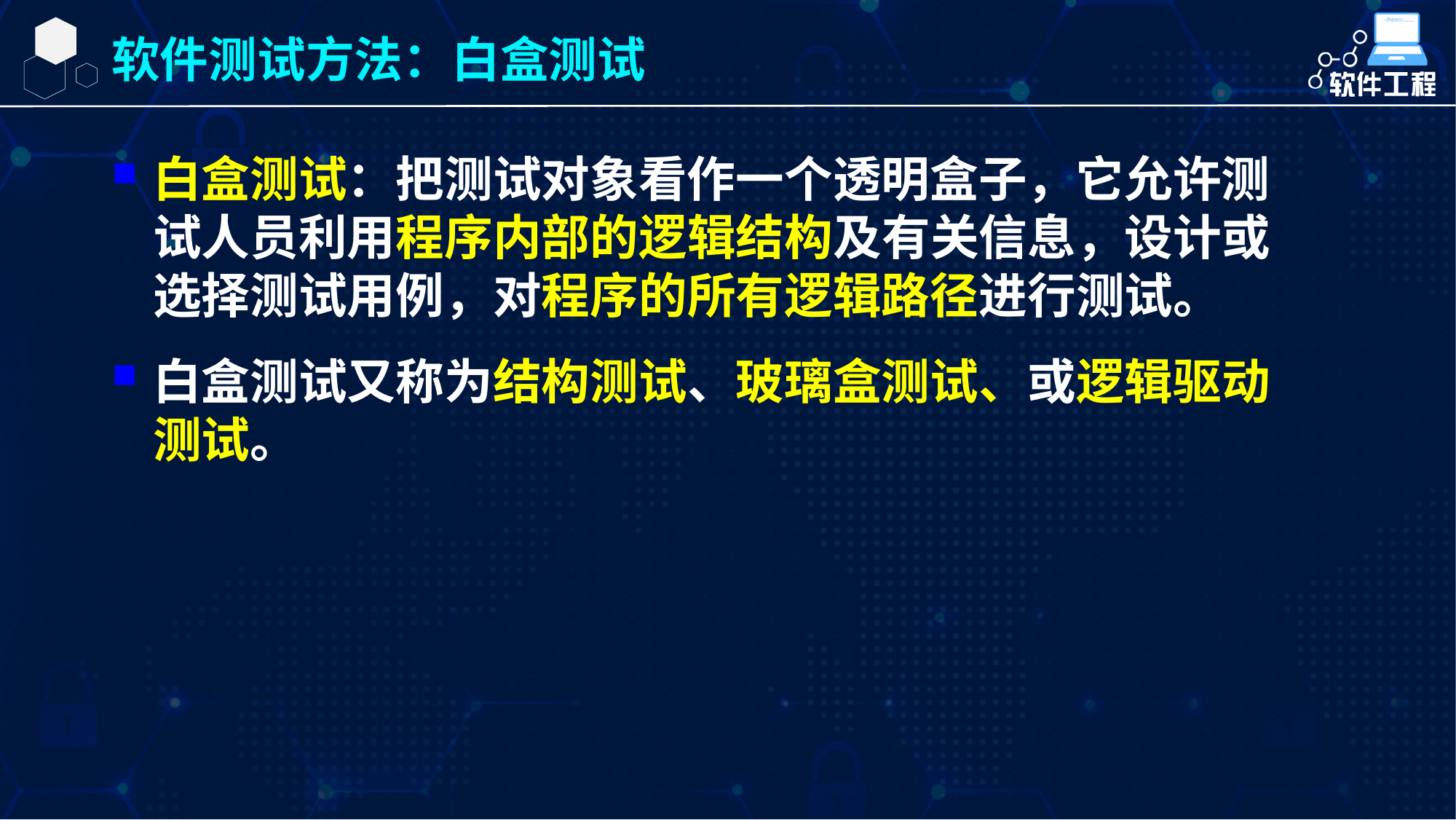

软件测试方法：白盒测试
白盒测试：把测试对象看作一个透明盒子，它允许测试人员利用程序内部的逻辑结构及有关信息，设计或选择测试用例，对程序的所有逻辑路径进行测试。
白盒测试又称为结构测试、玻璃盒测试、或逻辑驱动测试。